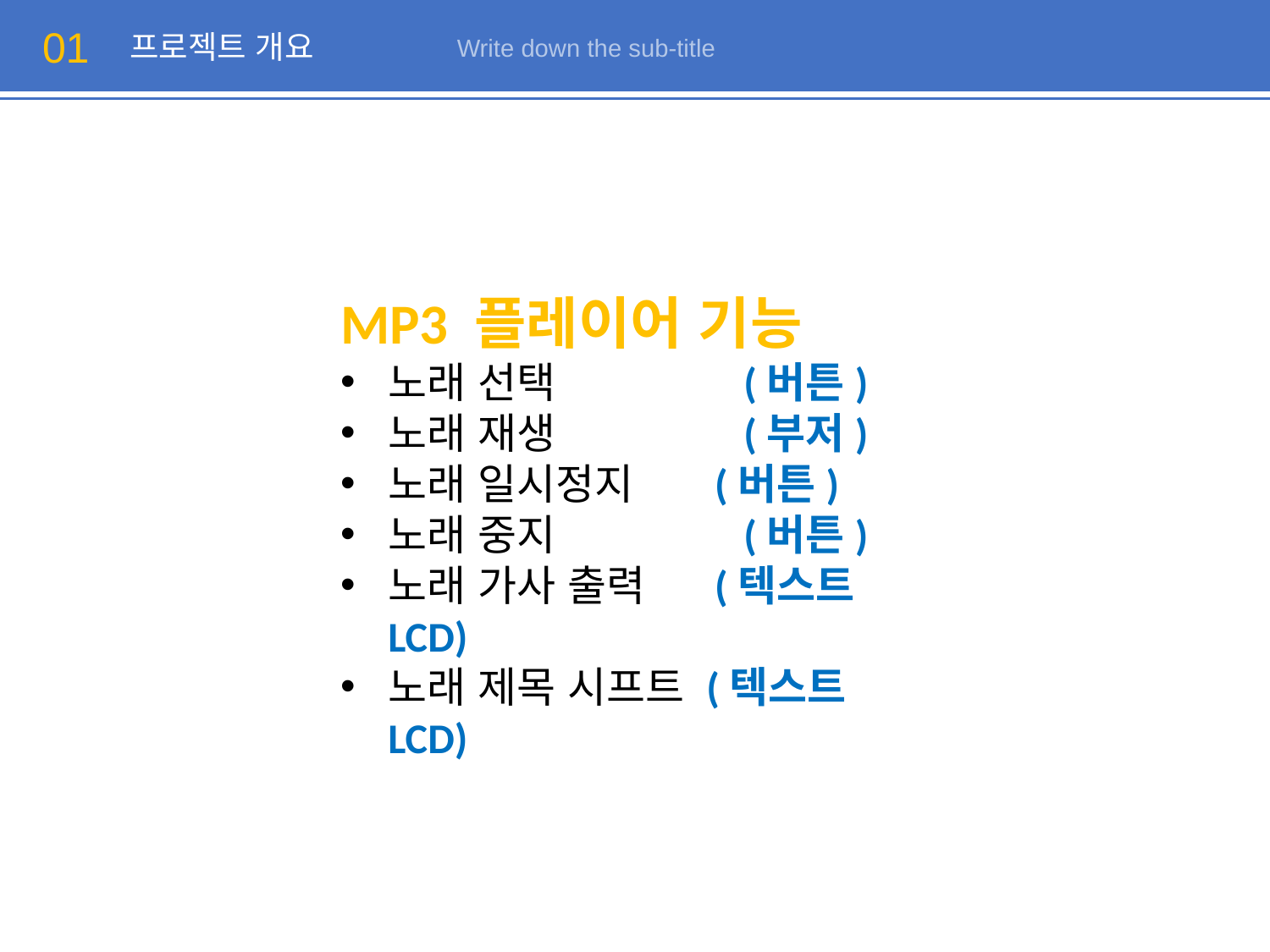

01
프로젝트 개요
Write down the sub-title
MP3 플레이어 기능
노래 선택               (버튼)
노래 재생               (부저)
노래 일시정지      (버튼)
노래 중지               (버튼)
노래 가사 출력     (텍스트 LCD)
노래 제목 시프트 (텍스트 LCD)